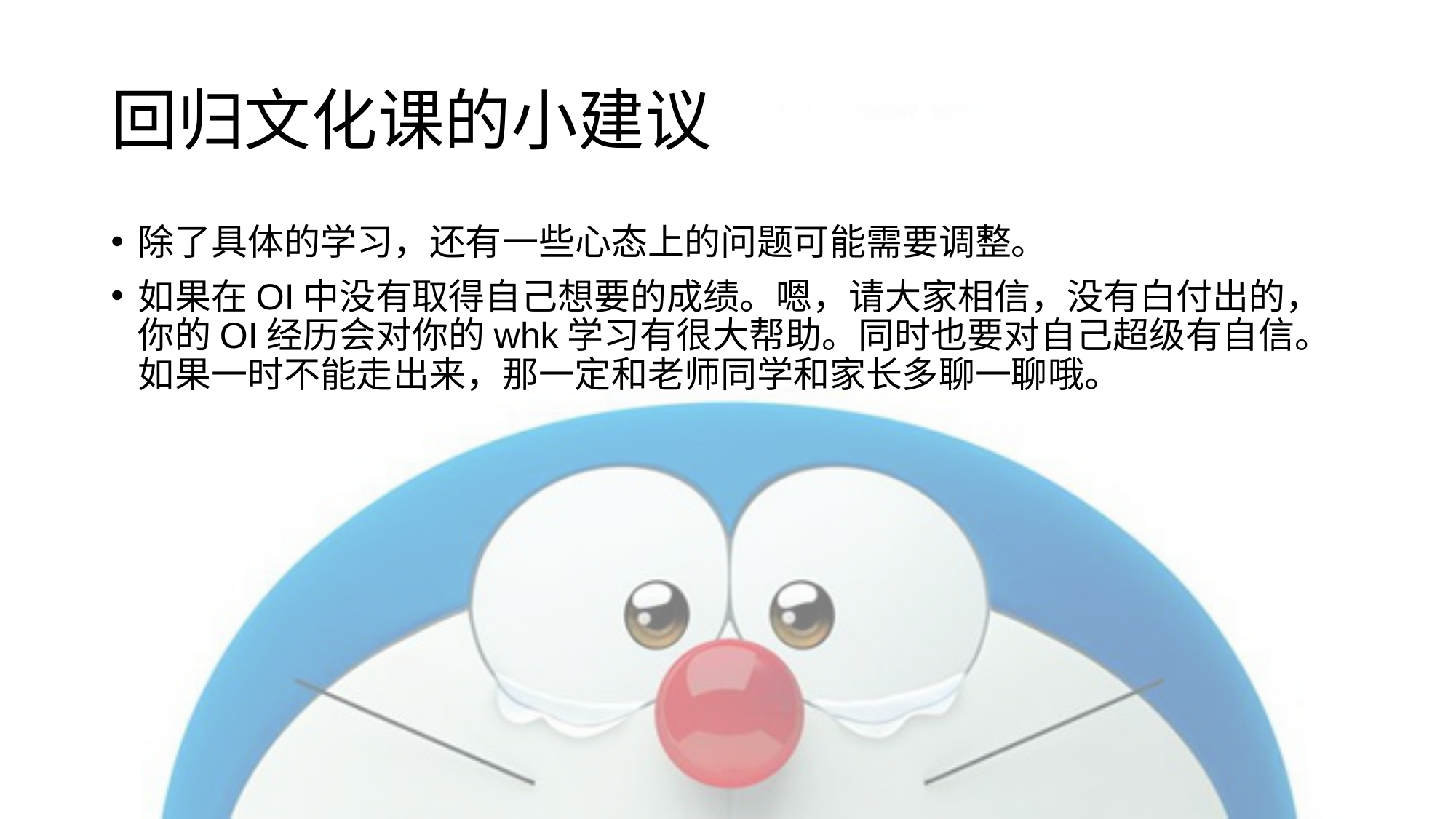

# 回归文化课的小建议
除了具体的学习，还有一些心态上的问题可能需要调整。
如果在OI中没有取得自己想要的成绩。嗯，请大家相信，没有白付出的，你的OI经历会对你的whk学习有很大帮助。同时也要对自己超级有自信。如果一时不能走出来，那一定和老师同学和家长多聊一聊哦。